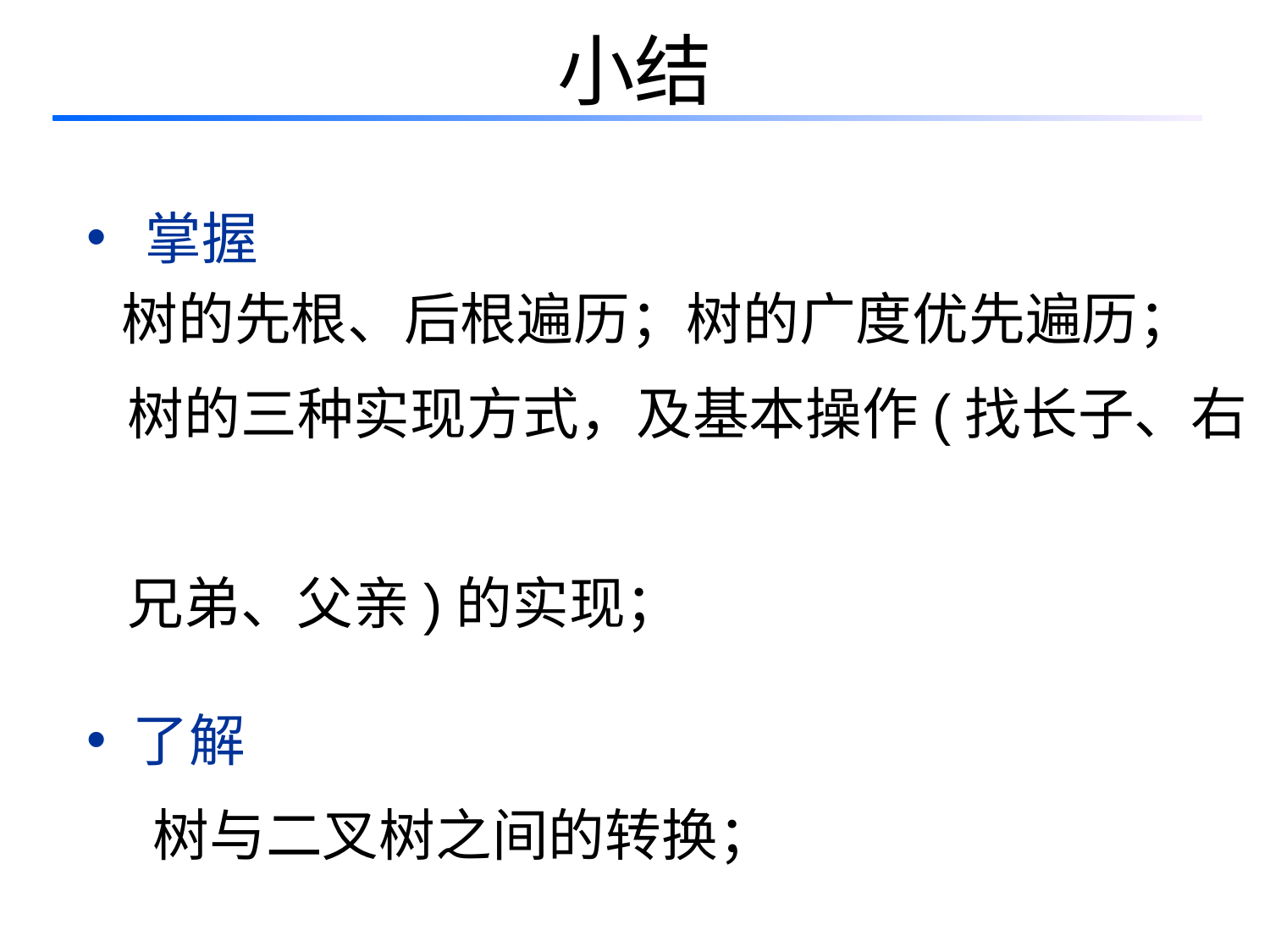

# 小结

  掌握
树的先根、后根遍历；树的广度优先遍历；
 树的三种实现方式，及基本操作(找长子、右
 兄弟、父亲)的实现；
 了解
   树与二叉树之间的转换；